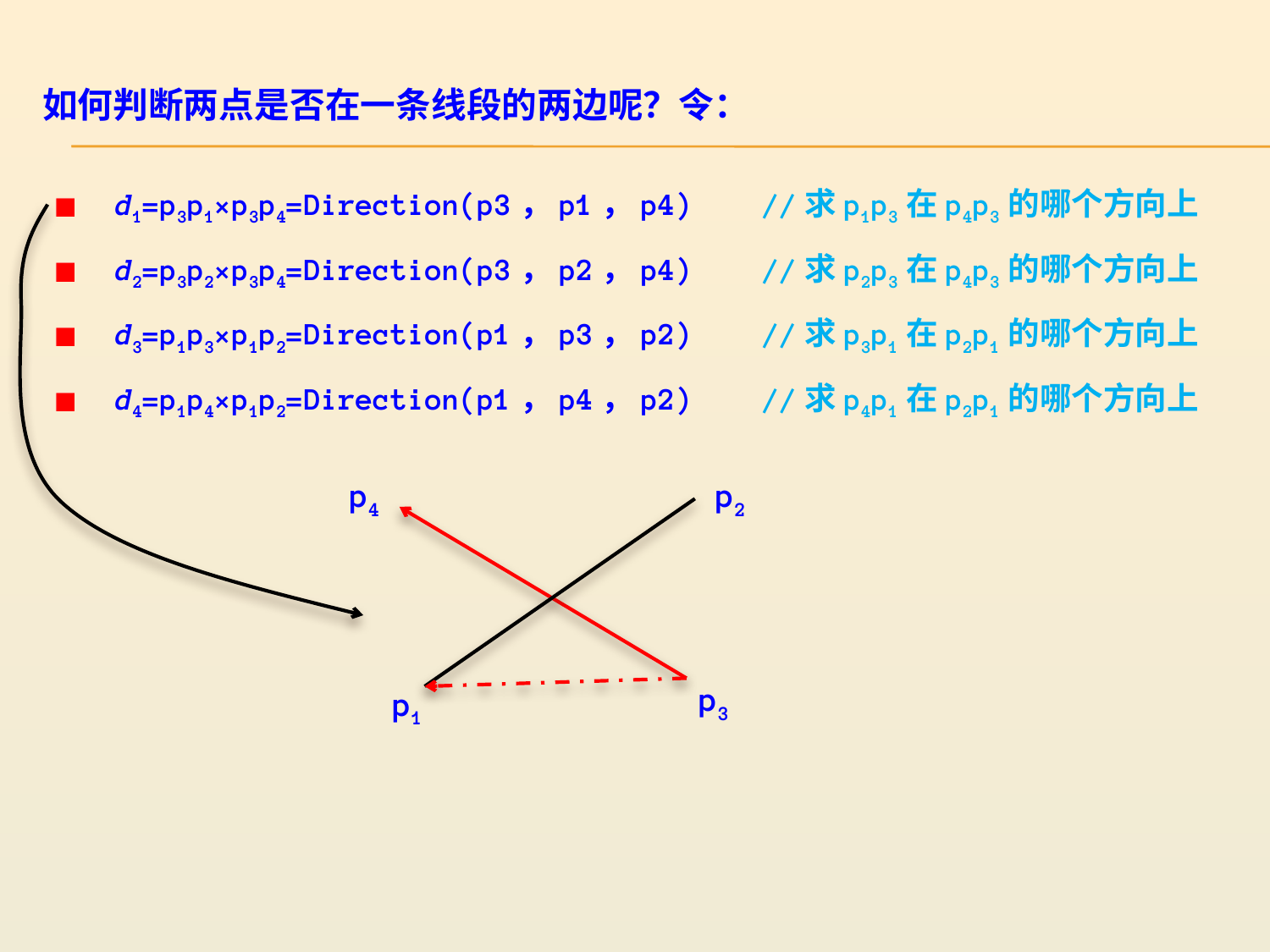

如何判断两点是否在一条线段的两边呢？令：
d1=p3p1×p3p4=Direction(p3，p1，p4)    //求p1p3在p4p3的哪个方向上
d2=p3p2×p3p4=Direction(p3，p2，p4)    //求p2p3在p4p3的哪个方向上
d3=p1p3×p1p2=Direction(p1，p3，p2)    //求p3p1在p2p1的哪个方向上
d4=p1p4×p1p2=Direction(p1，p4，p2)    //求p4p1在p2p1的哪个方向上

p4
p2
p3
p1